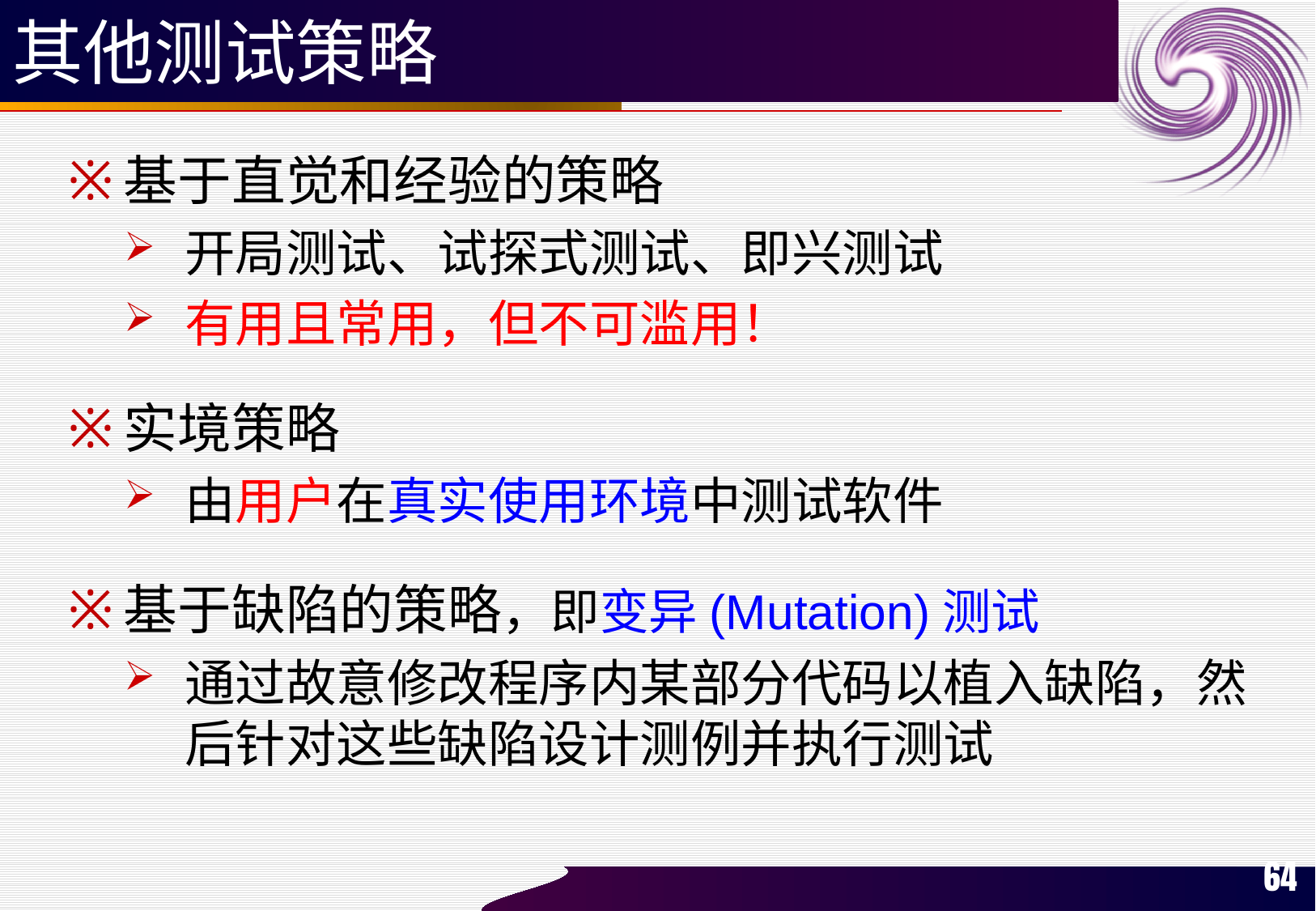

# 其他测试策略
基于直觉和经验的策略
开局测试、试探式测试、即兴测试
有用且常用，但不可滥用！

实境策略
由用户在真实使用环境中测试软件

基于缺陷的策略，即变异(Mutation)测试
通过故意修改程序内某部分代码以植入缺陷，然后针对这些缺陷设计测例并执行测试
64